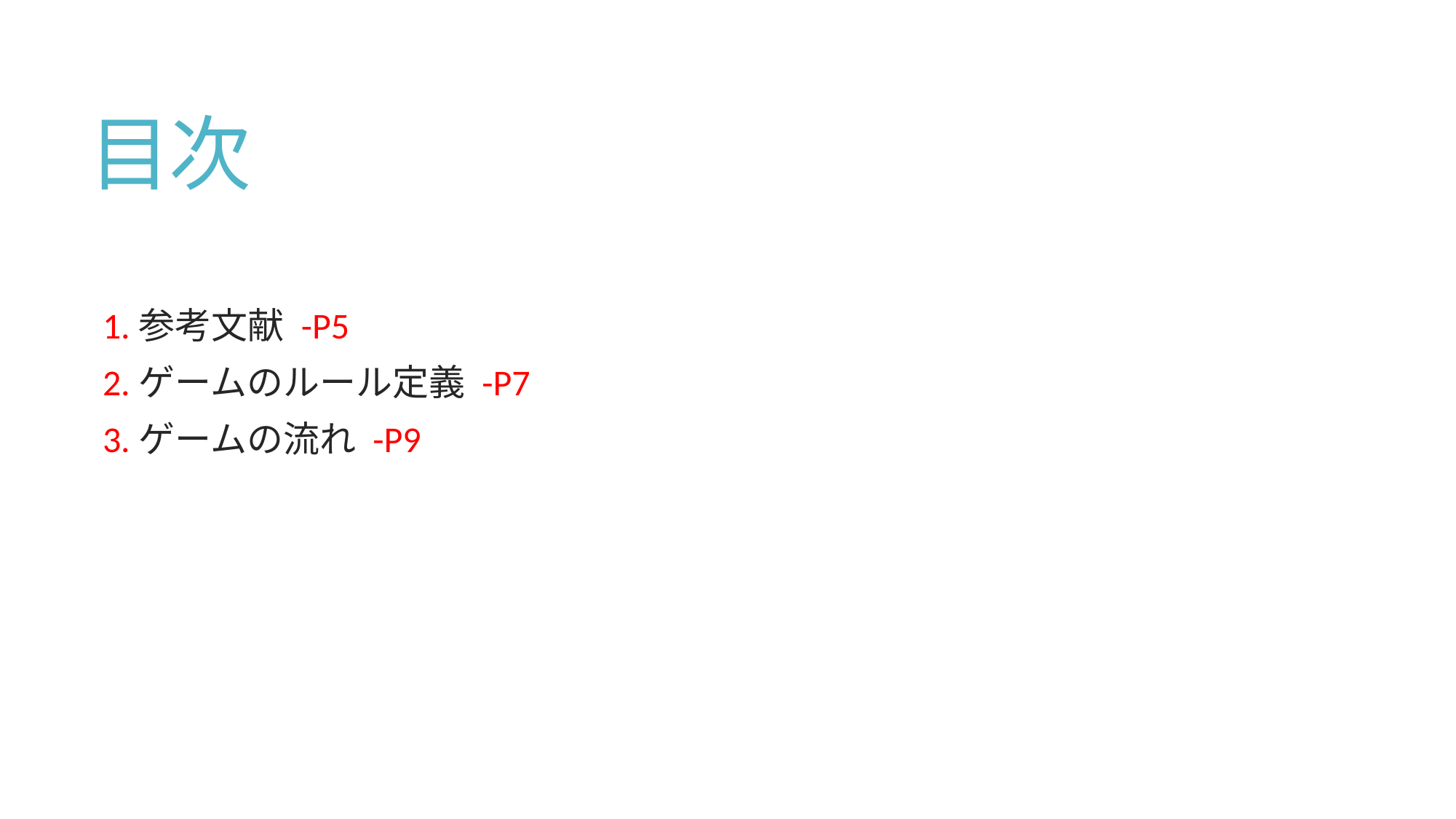

# 目次

1.参考文献 -P5
2.ゲームのルール定義 -P7
3.ゲームの流れ -P9